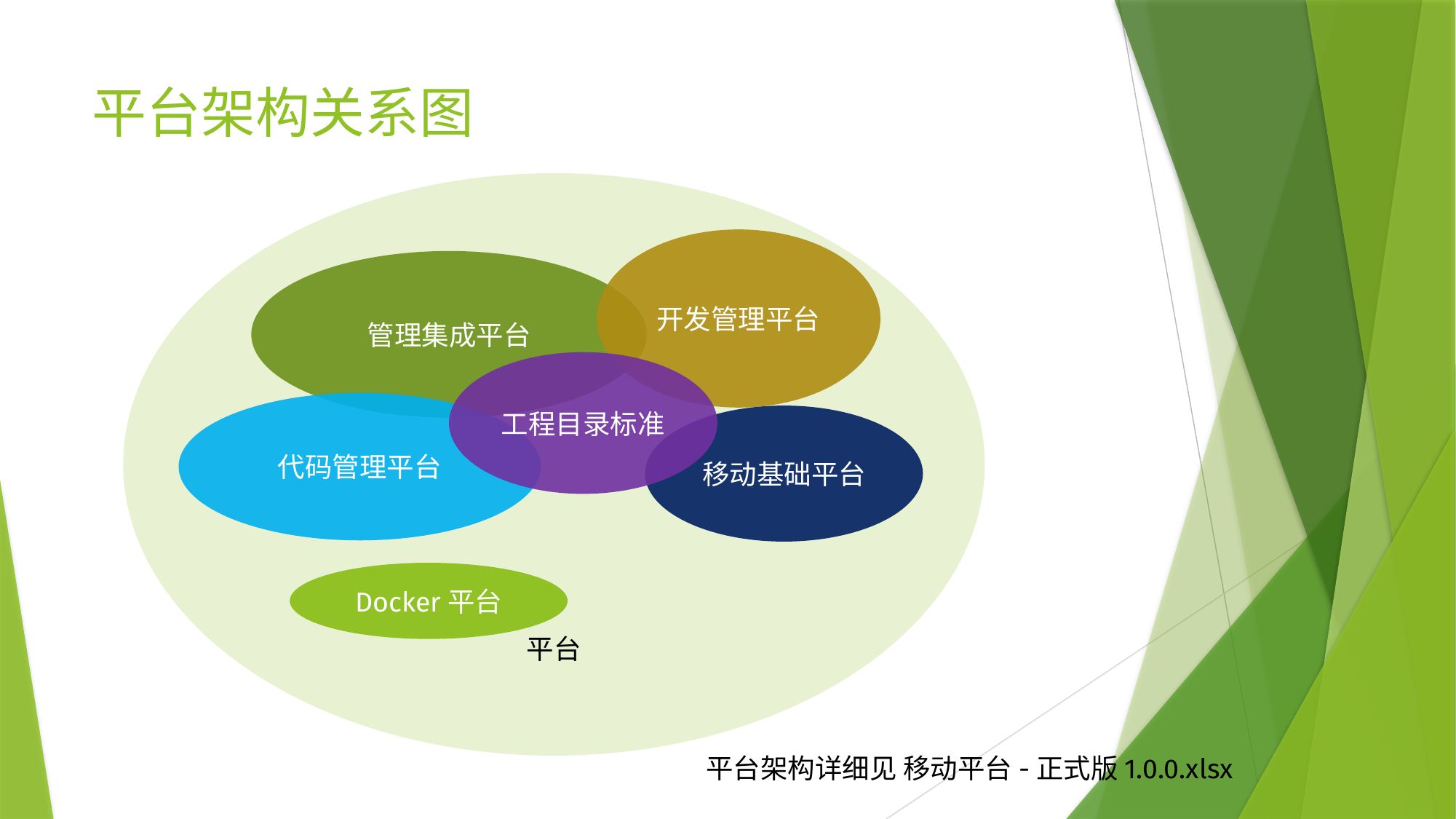

# 平台架构关系图
平台
开发管理平台
管理集成平台
工程目录标准
代码管理平台
移动基础平台
Docker平台
平台架构详细见 移动平台-正式版1.0.0.xlsx